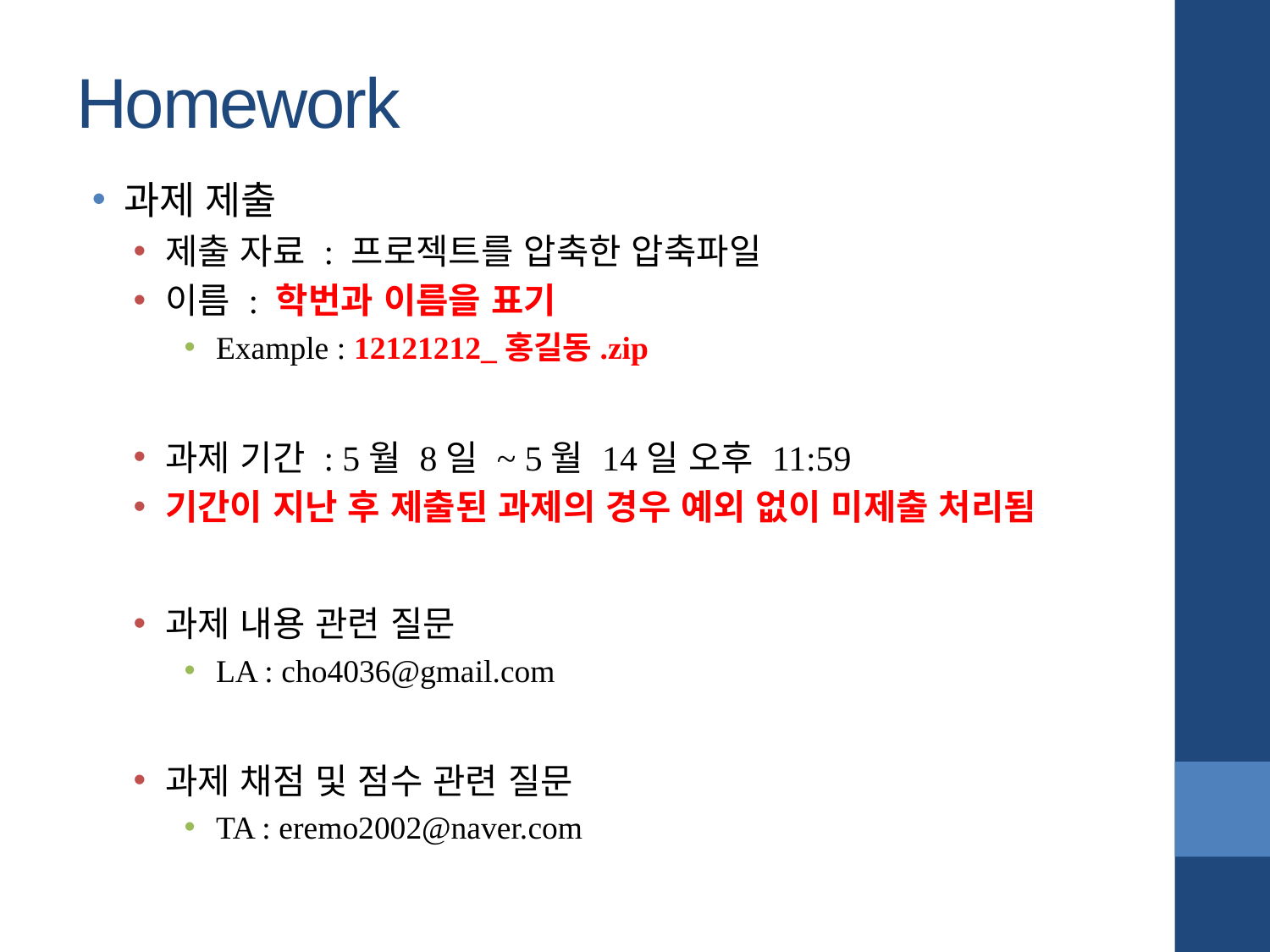

# Homework
과제 제출
제출 자료 : 프로젝트를 압축한 압축파일
이름 : 학번과 이름을 표기
Example : 12121212_홍길동.zip

과제 기간 : 5월 8일 ~ 5월 14일 오후 11:59
기간이 지난 후 제출된 과제의 경우 예외 없이 미제출 처리됨

과제 내용 관련 질문
LA : cho4036@gmail.com

과제 채점 및 점수 관련 질문
TA : eremo2002@naver.com